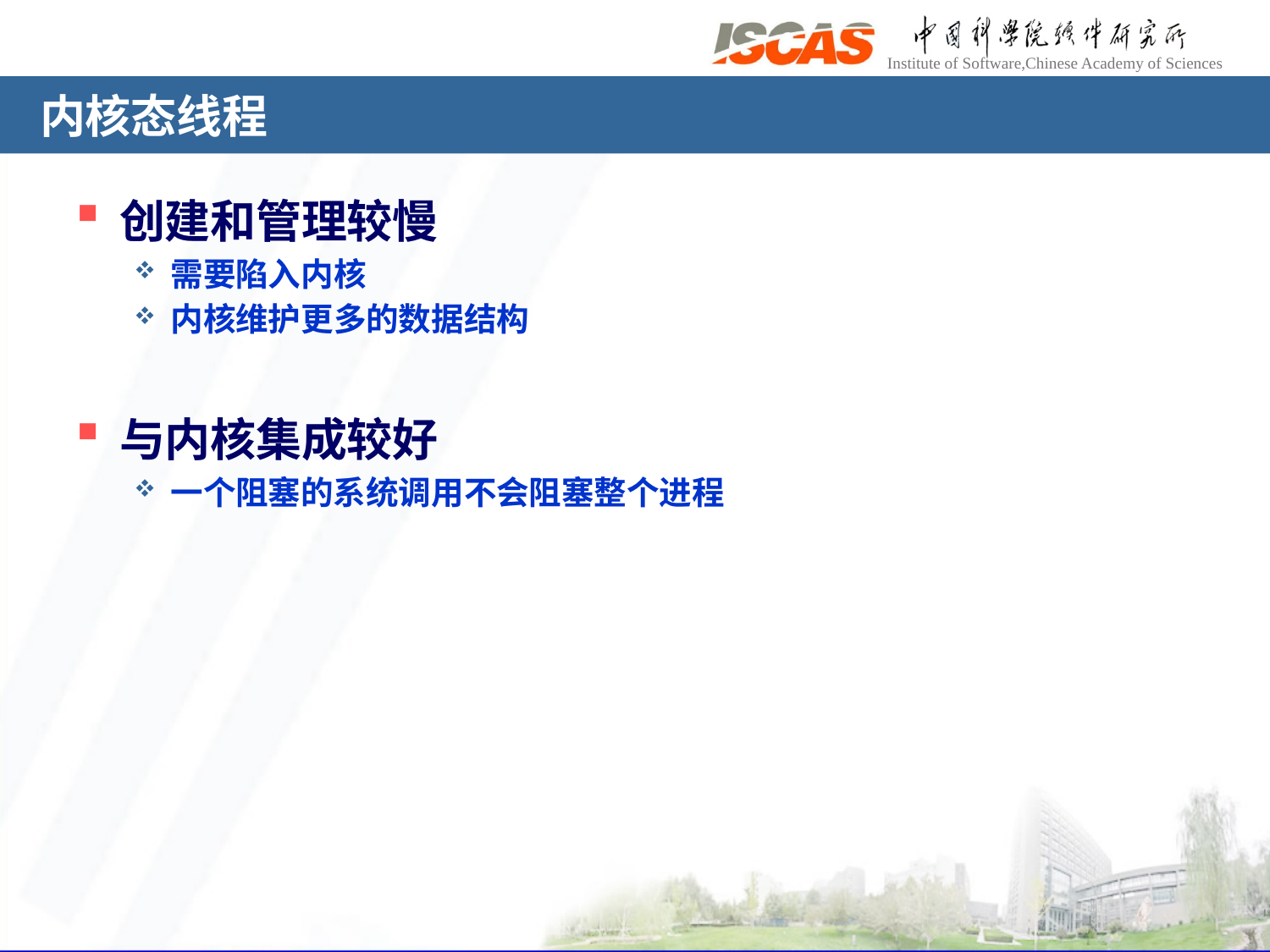

# 内核态线程
创建和管理较慢
需要陷入内核
内核维护更多的数据结构

与内核集成较好
一个阻塞的系统调用不会阻塞整个进程